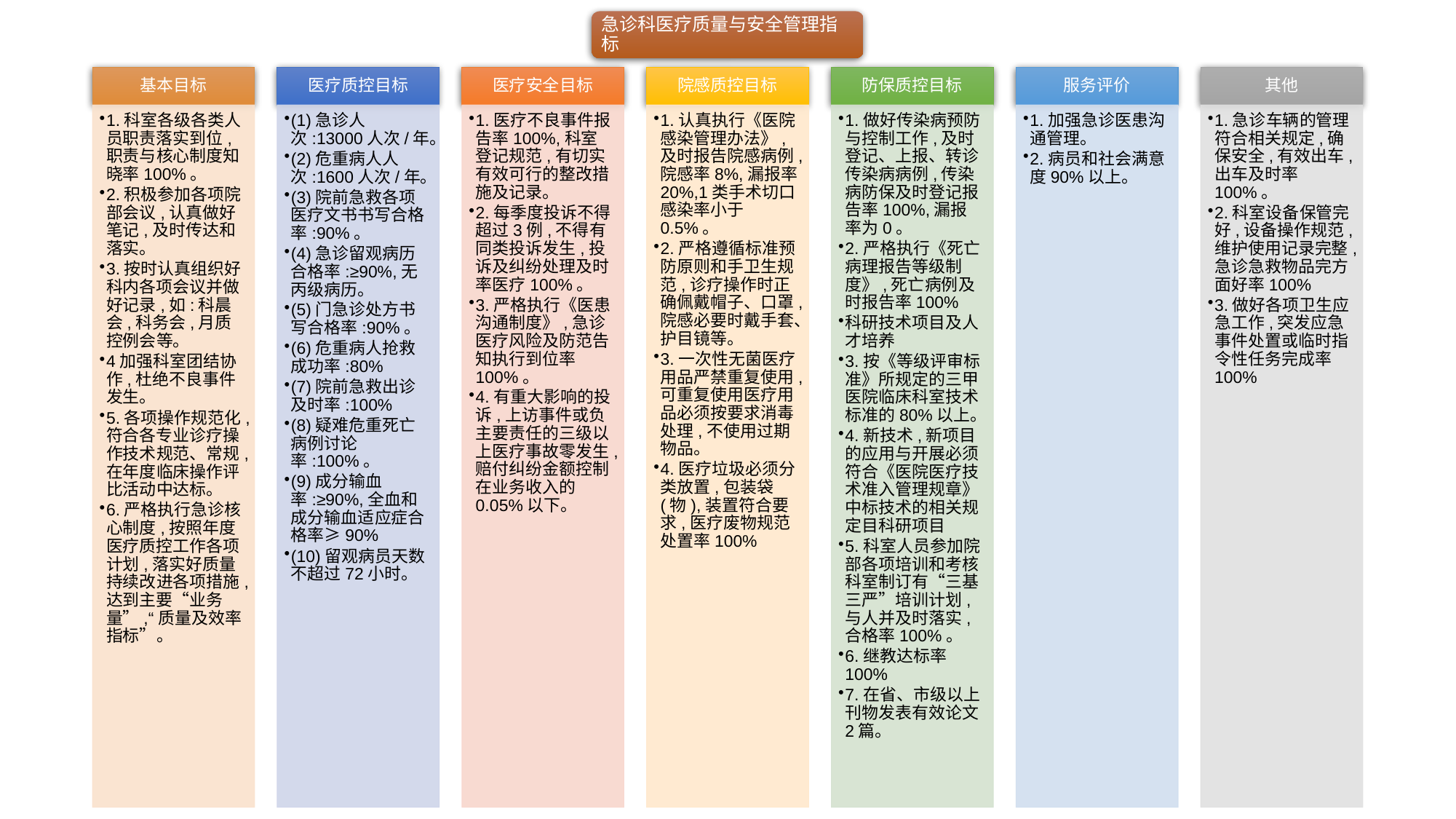

急诊科医疗质量与安全管理指标
基本目标
1.科室各级各类人员职责落实到位,职责与核心制度知晓率100%。
2.积极参加各项院部会议,认真做好笔记,及时传达和落实。
3.按时认真组织好科内各项会议并做好记录,如:科晨会,科务会,月质控例会等。
4加强科室团结协作,杜绝不良事件发生。
5.各项操作规范化,符合各专业诊疗操作技术规范、常规,在年度临床操作评比活动中达标。
6.严格执行急诊核心制度,按照年度医疗质控工作各项计划,落实好质量持续改进各项措施,达到主要“业务量”,“质量及效率指标”。
医疗质控目标
(1)急诊人次:13000人次/年。
(2)危重病人人次:1600人次/年。
(3)院前急救各项医疗文书书写合格率:90%。
(4)急诊留观病历合格率:≥90%,无丙级病历。
(5)门急诊处方书写合格率:90%。
(6)危重病人抢救成功率:80%
(7)院前急救出诊及时率:100%
(8)疑难危重死亡病例讨论率:100%。
(9)成分输血率:≥90%,全血和成分输血适应症合格率≥90%
(10)留观病员天数不超过72小时。
医疗安全目标
1.医疗不良事件报告率100%,科室登记规范,有切实有效可行的整改措施及记录。
2.每季度投诉不得超过3例,不得有同类投诉发生,投诉及纠纷处理及时率医疗100%。
3.严格执行《医患沟通制度》,急诊医疗风险及防范告知执行到位率100%。
4.有重大影响的投诉,上访事件或负主要责任的三级以上医疗事故零发生,赔付纠纷金额控制在业务收入的0.05%以下。
院感质控目标
1.认真执行《医院感染管理办法》,及时报告院感病例,院感率8%,漏报率20%,1类手术切口感染率小于0.5%。
2.严格遵循标准预防原则和手卫生规范,诊疗操作时正确佩戴帽子、口罩,院感必要时戴手套、护目镜等。
3.一次性无菌医疗用品严禁重复使用,可重复使用医疗用品必须按要求消毒处理,不使用过期物品。
4.医疗垃圾必须分类放置,包装袋(物),装置符合要求,医疗废物规范处置率100%
防保质控目标
1.做好传染病预防与控制工作,及时登记、上报、转诊传染病病例,传染病防保及时登记报告率100%,漏报率为0。
2.严格执行《死亡病理报告等级制度》,死亡病例及时报告率100%
科研技术项目及人才培养
3.按《等级评审标准》所规定的三甲医院临床科室技术标准的80%以上。
4.新技术,新项目的应用与开展必须符合《医院医疗技术准入管理规章》中标技术的相关规定目科研项目
5.科室人员参加院部各项培训和考核科室制订有“三基三严”培训计划,与人并及时落实,合格率100%。
6.继教达标率100%
7.在省、市级以上刊物发表有效论文2篇。
服务评价
1.加强急诊医患沟通管理。
2.病员和社会满意度90%以上。
其他
1.急诊车辆的管理符合相关规定,确保安全,有效出车,出车及时率100%。
2.科室设备保管完好,设备操作规范,维护使用记录完整,急诊急救物品完方面好率100%
3.做好各项卫生应急工作,突发应急事件处置或临时指令性任务完成率100%